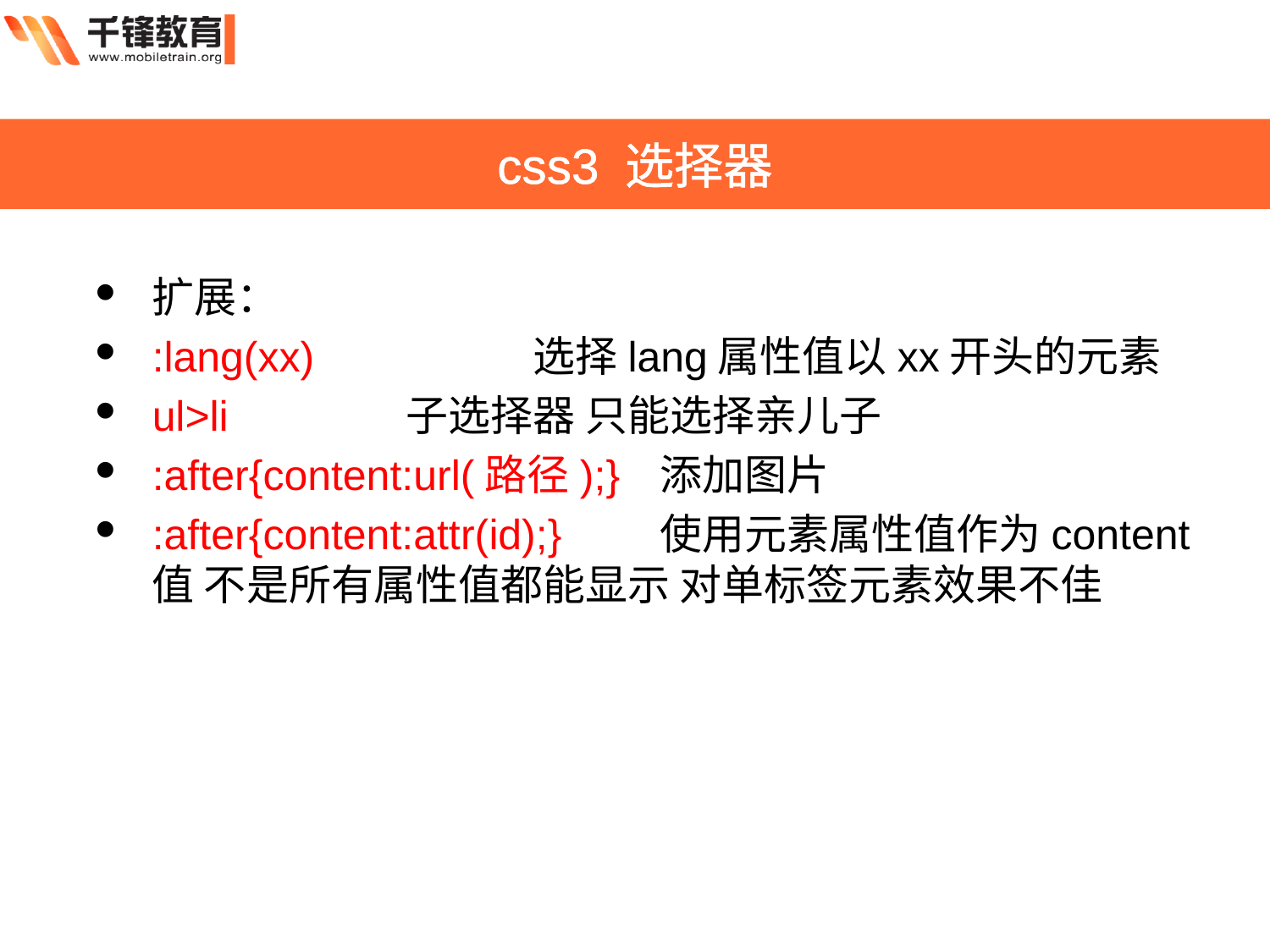

css3 选择器
扩展：
:lang(xx)		选择lang属性值以xx开头的元素
ul>li		子选择器 只能选择亲儿子
:after{content:url(路径);}	添加图片
:after{content:attr(id);} 	使用元素属性值作为content值 不是所有属性值都能显示 对单标签元素效果不佳